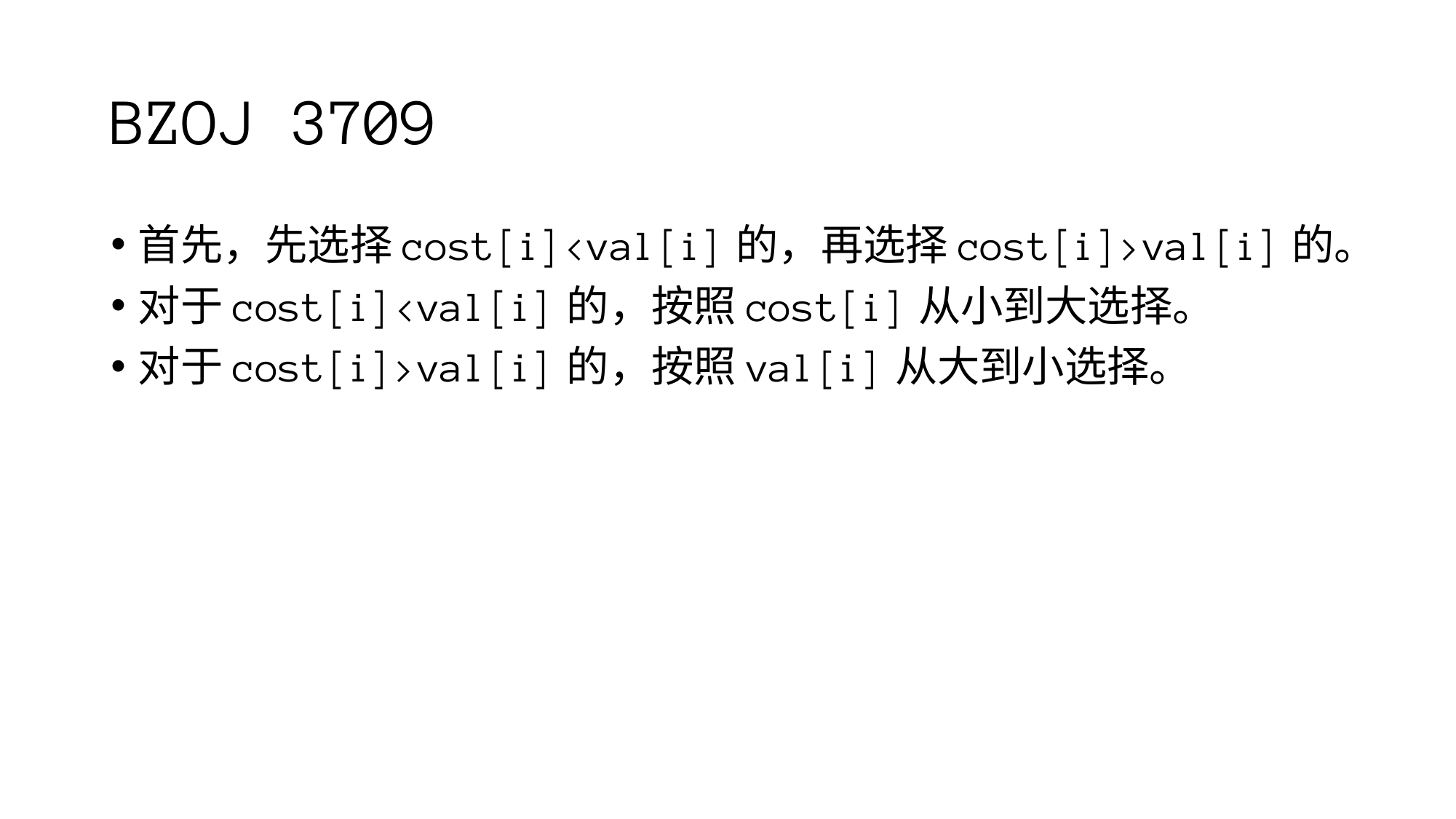

# BZOJ 3709
首先，先选择cost[i]<val[i]的，再选择cost[i]>val[i]的。
对于cost[i]<val[i]的，按照cost[i]从小到大选择。
对于cost[i]>val[i]的，按照val[i]从大到小选择。